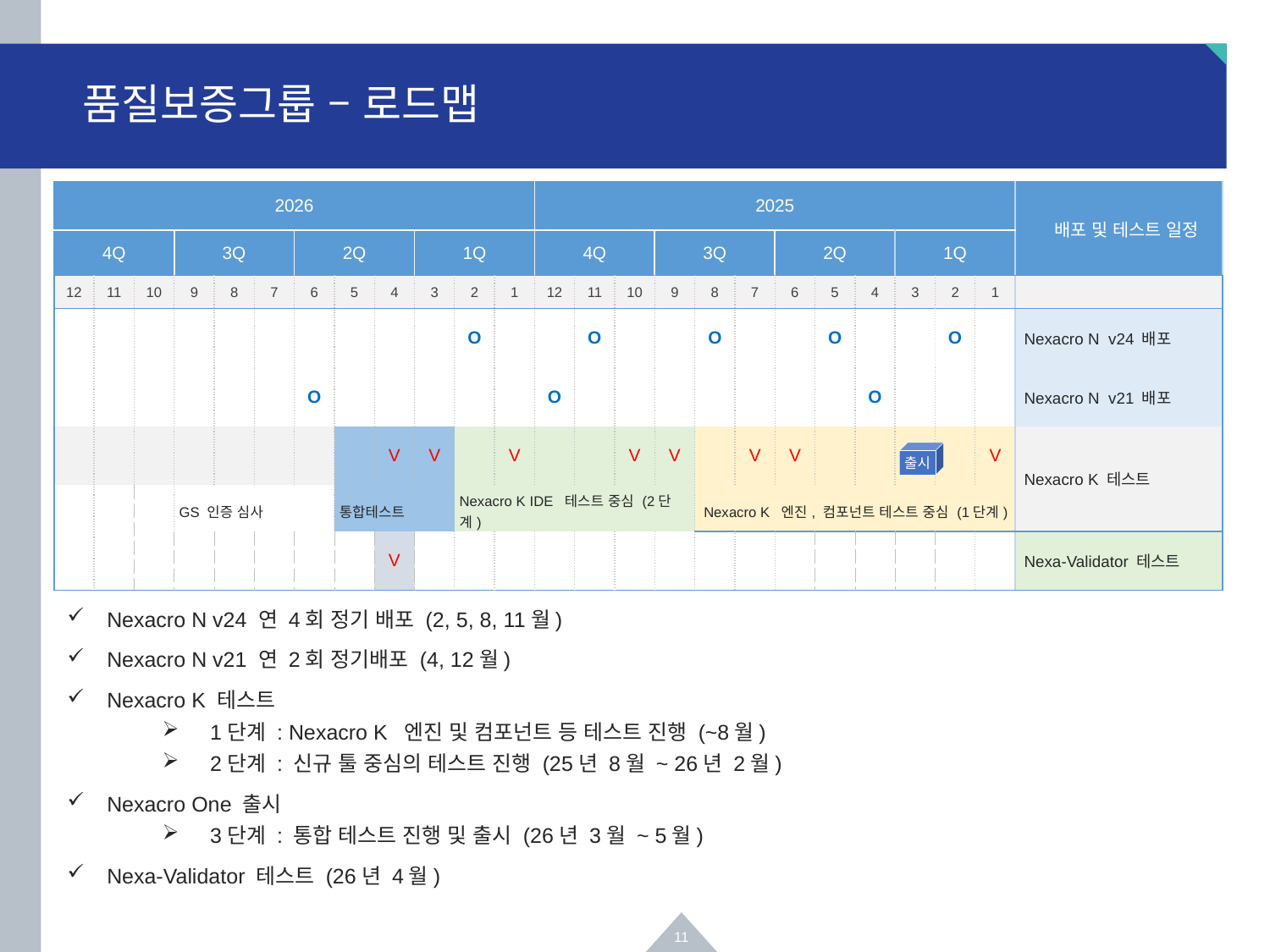

# 품질보증그룹 – 로드맵
| 2026 |  |  |  |  |  |  |  |  |  |  |  | 2025 |  |  |  |  |  |  |  |  |  |  |  | 배포 및 테스트 일정 |
| --- | --- | --- | --- | --- | --- | --- | --- | --- | --- | --- | --- | --- | --- | --- | --- | --- | --- | --- | --- | --- | --- | --- | --- | --- |
| 4Q |  |  | 3Q |  |  | 2Q |  |  | 1Q |  |  | 4Q |  |  | 3Q |  |  | 2Q |  |  | 1Q |  |  |  |
| 12 | 11 | 10 | 9 | 8 | 7 | 6 | 5 | 4 | 3 | 2 | 1 | 12 | 11 | 10 | 9 | 8 | 7 | 6 | 5 | 4 | 3 | 2 | 1 |  |
|  |  |  |  |  |  |  |  |  |  | O |  |  | O |  |  | O |  |  | O |  |  | O |  | Nexacro N v24 배포 |
|  |  |  |  |  |  | O |  |  |  |  |  | O |  |  |  |  |  |  |  | O |  |  |  | Nexacro N v21 배포 |
|  |  |  |  |  |  |  |  | V | V |  | V |  |  | V | V |  | V | V |  |  | V |  | V | Nexacro K 테스트 |
|  |  |  | GS 인증 심사 |  |  |  | 통합테스트 |  |  | Nexacro K IDE 테스트 중심 (2단계) |  |  |  |  |  | Nexacro K 엔진, 컴포넌트 테스트 중심 (1단계) |  |  |  |  |  |  |  |  |
|  |  |  |  |  |  |  |  | V |  |  |  |  |  |  |  |  |  |  |  |  |  |  |  | Nexa-Validator 테스트 |
출시
Nexacro N v24 연 4회 정기 배포 (2, 5, 8, 11월)
Nexacro N v21 연 2회 정기배포 (4, 12월)
Nexacro K 테스트
1단계 : Nexacro K  엔진 및 컴포넌트 등 테스트 진행 (~8월)
2단계 : 신규 툴 중심의 테스트 진행 (25년 8월 ~ 26년 2월)
Nexacro One 출시
3단계 : 통합 테스트 진행 및 출시 (26년 3월 ~ 5월)
Nexa-Validator 테스트 (26년 4월)

11